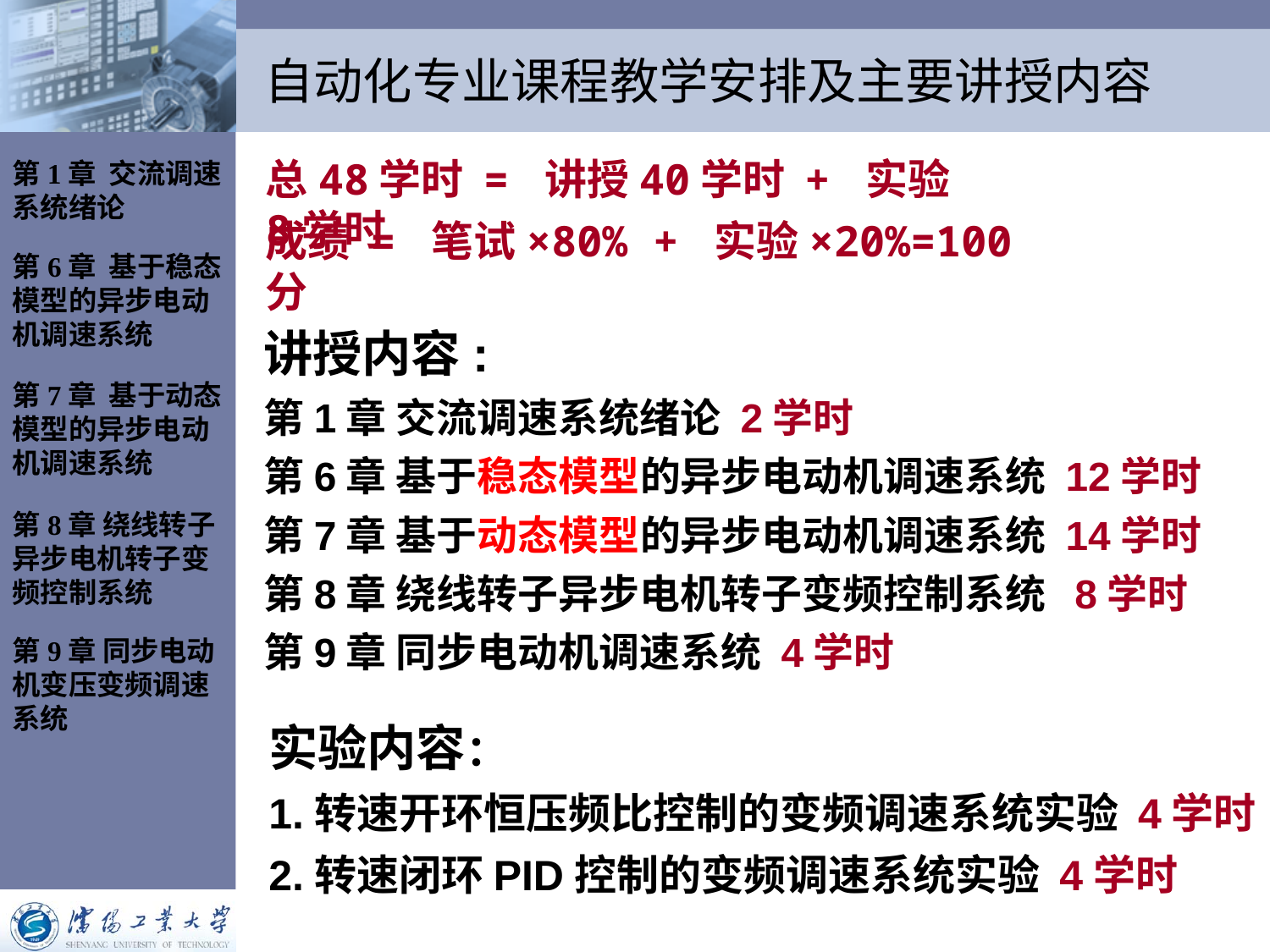

自动化专业课程教学安排及主要讲授内容
总48学时 = 讲授40学时 + 实验8学时
第1章  交流调速系统绪论
成绩 = 笔试×80% + 实验×20%=100分
第6章  基于稳态模型的异步电动机调速系统
讲授内容:
第1章 交流调速系统绪论 2学时
第6章 基于稳态模型的异步电动机调速系统 12学时
第7章 基于动态模型的异步电动机调速系统 14学时
第8章 绕线转子异步电机转子变频控制系统  8学时
第9章 同步电动机调速系统 4学时
第7章  基于动态模型的异步电动机调速系统

第8章 绕线转子异步电机转子变频控制系统
第9章 同步电动机变压变频调速系统
实验内容：
1.转速开环恒压频比控制的变频调速系统实验 4学时
2.转速闭环PID控制的变频调速系统实验 4学时